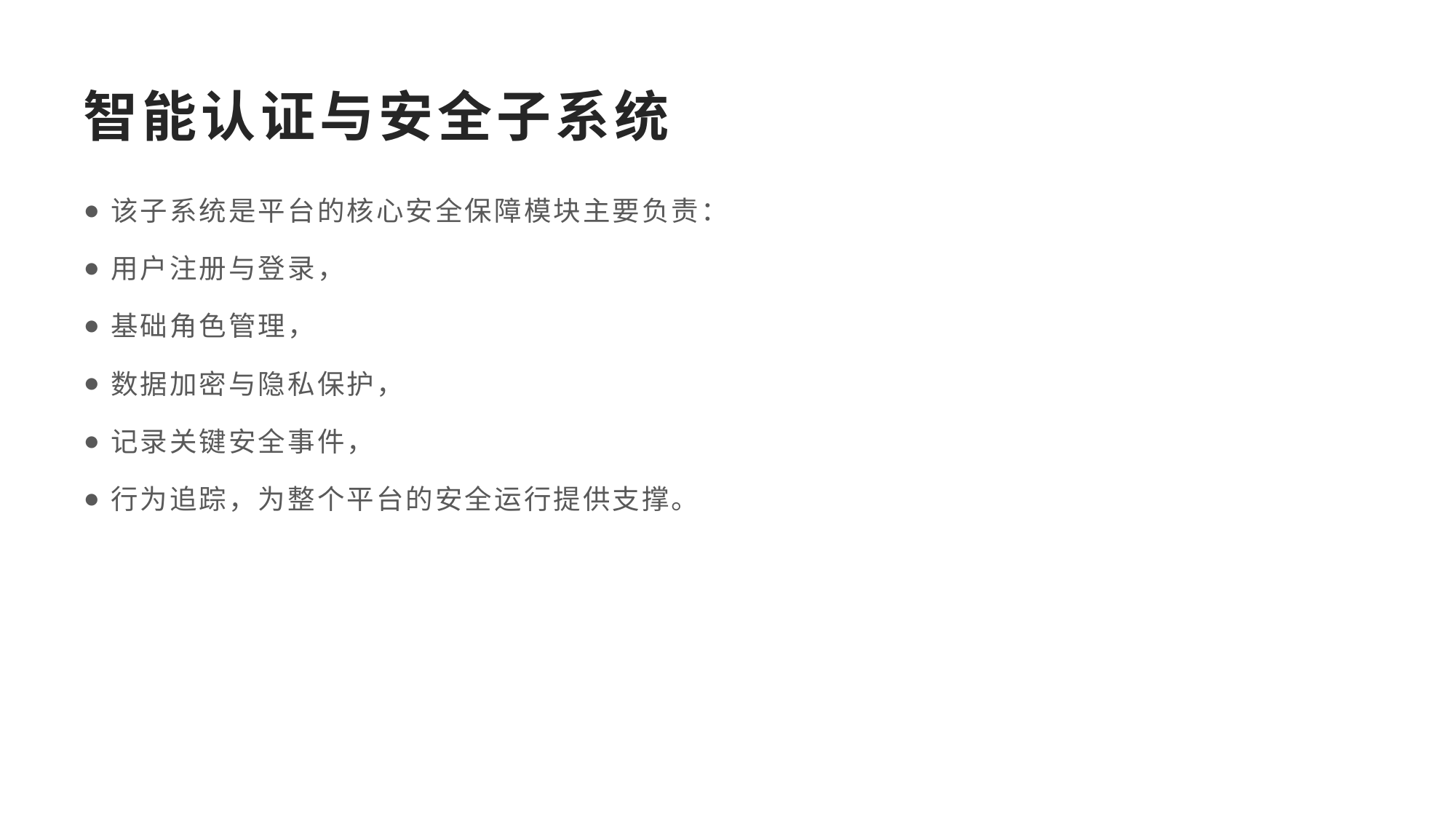

# 智能认证与安全子系统
该子系统是平台的核心安全保障模块主要负责：
用户注册与登录，
基础角色管理，
数据加密与隐私保护，
记录关键安全事件，
行为追踪，为整个平台的安全运行提供支撑。